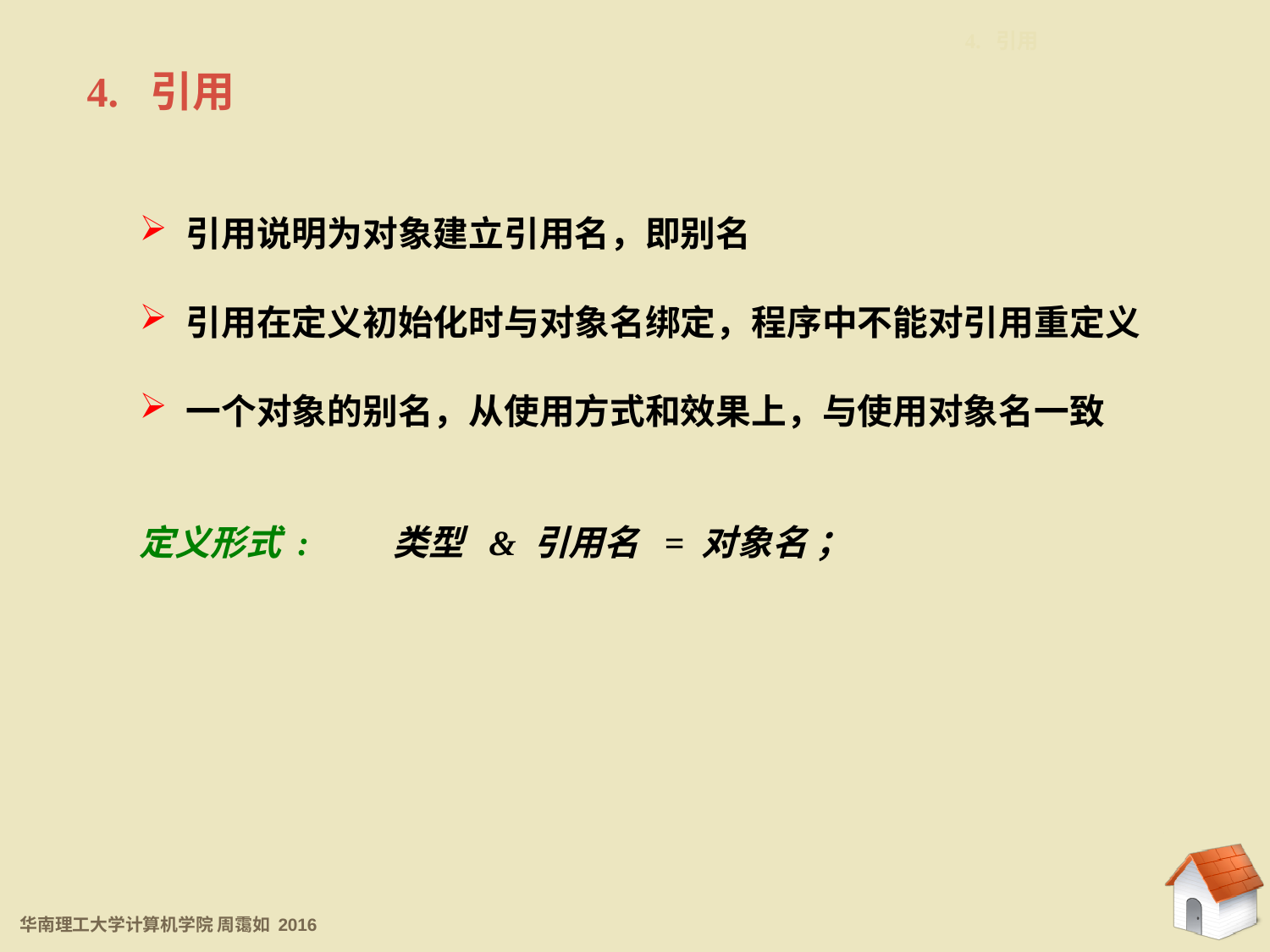

4.  引用
4.  引用
 引用说明为对象建立引用名，即别名
 引用在定义初始化时与对象名绑定，程序中不能对引用重定义
 一个对象的别名，从使用方式和效果上，与使用对象名一致
定义形式 :	类型  & 引用名  = 对象名 ；